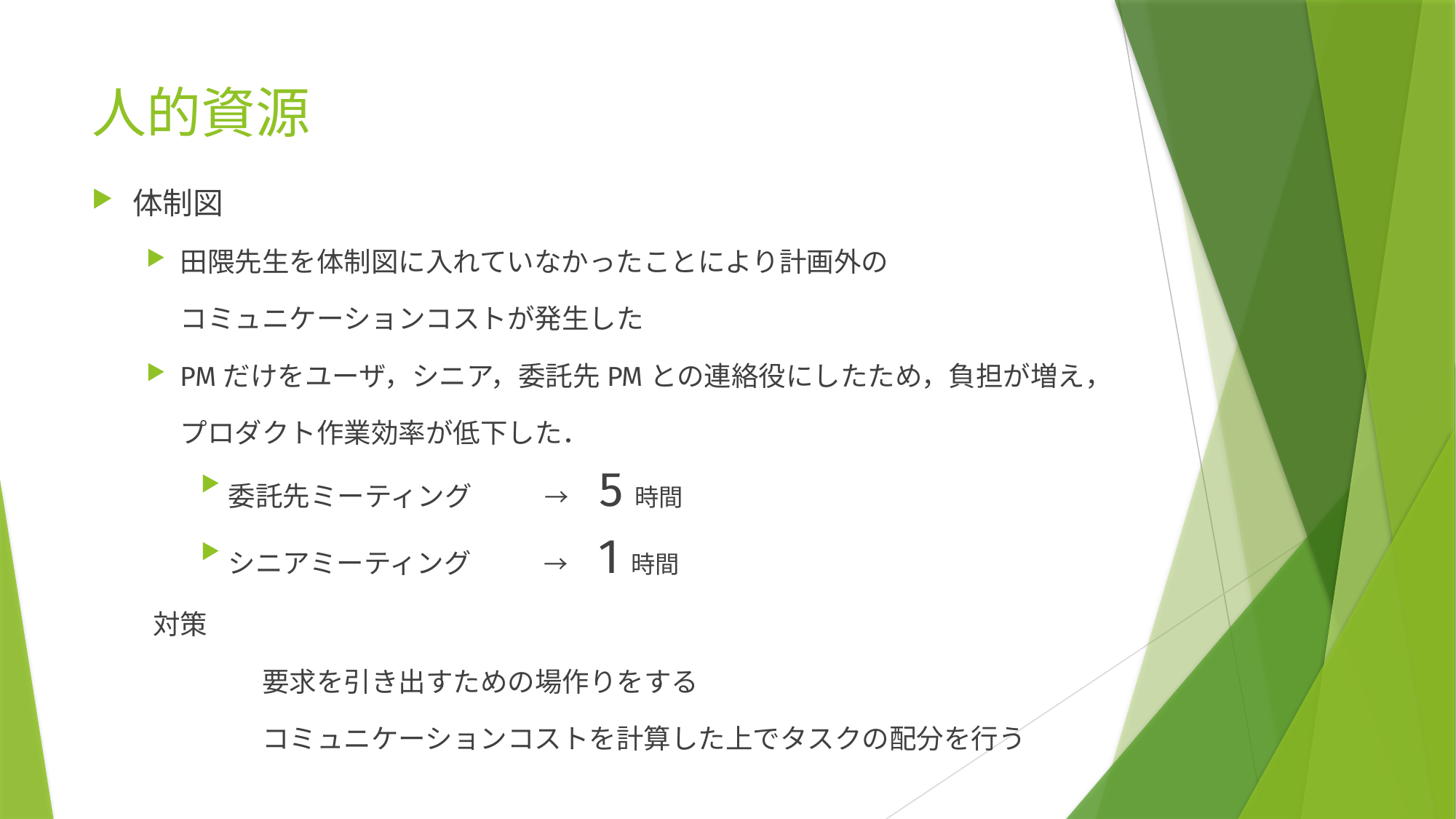

# 人的資源
体制図
田隈先生を体制図に入れていなかったことにより計画外の
　コミュニケーションコストが発生した
PMだけをユーザ，シニア，委託先PMとの連絡役にしたため，負担が増え，
　プロダクト作業効率が低下した．
委託先ミーティング　　　→　5時間
シニアミーティング　　　→　1時間
対策
	要求を引き出すための場作りをする
	コミュニケーションコストを計算した上でタスクの配分を行う